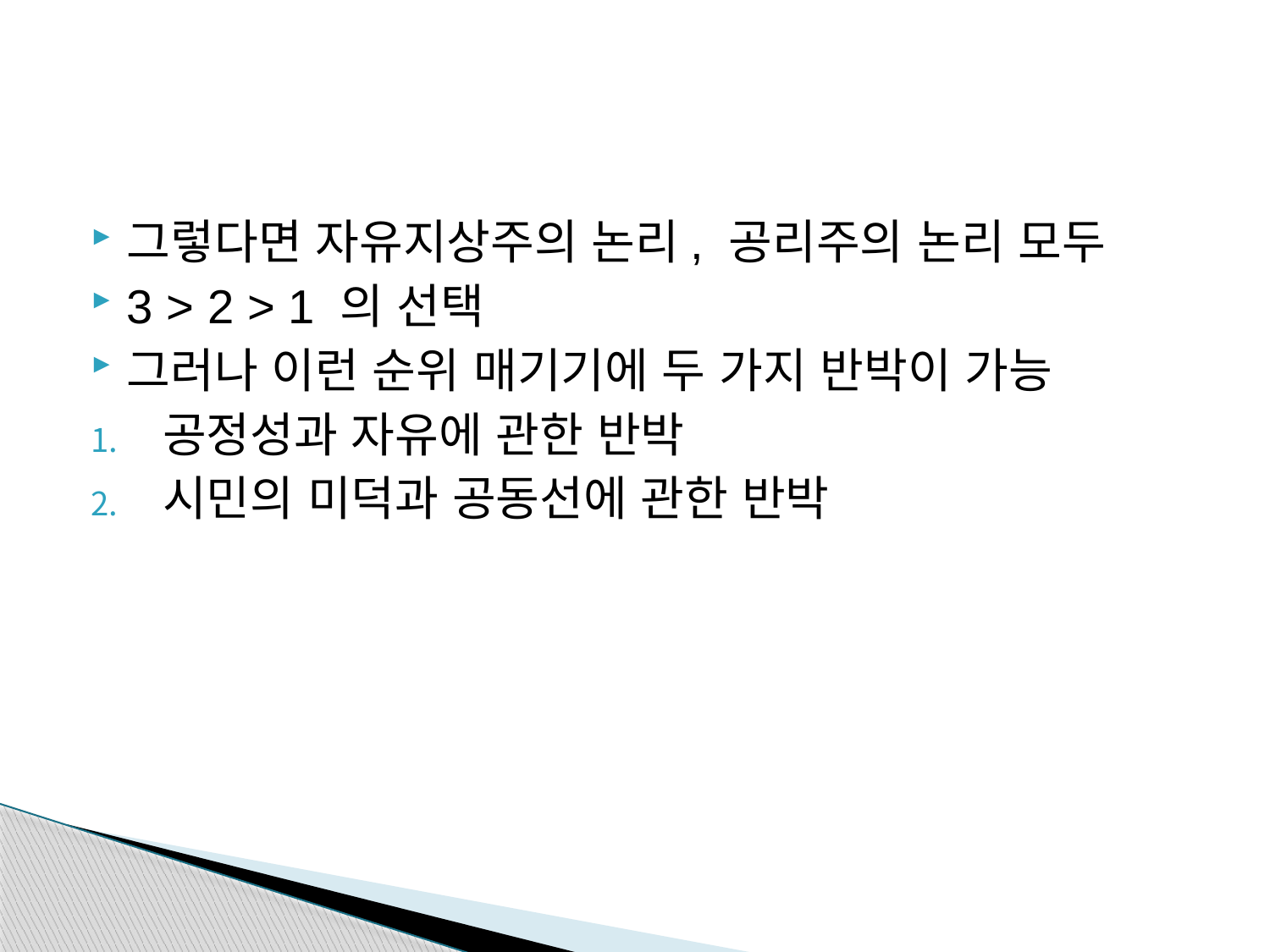

#
그렇다면 자유지상주의 논리, 공리주의 논리 모두
3 > 2 > 1 의 선택
그러나 이런 순위 매기기에 두 가지 반박이 가능
공정성과 자유에 관한 반박
시민의 미덕과 공동선에 관한 반박